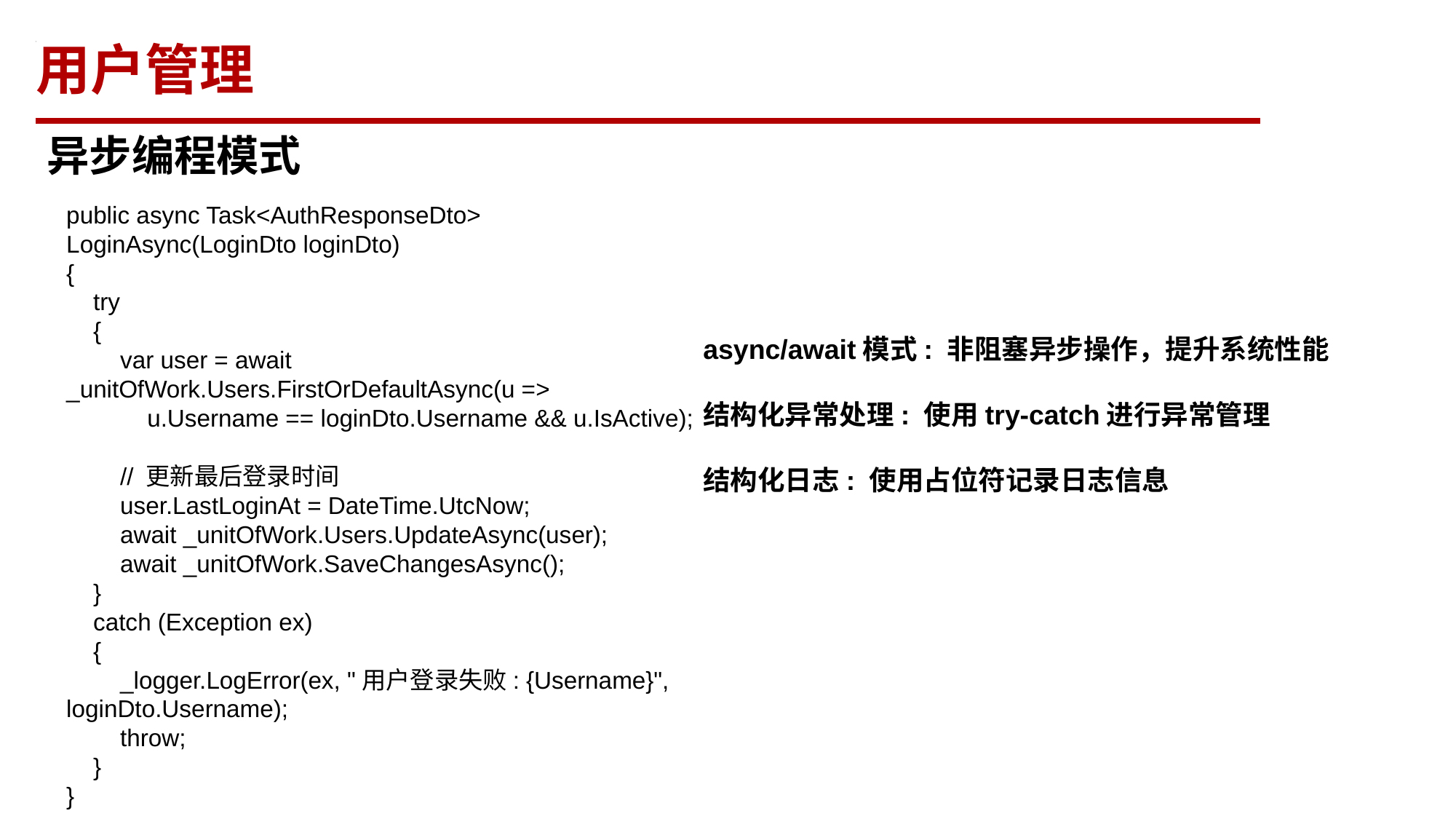

用户管理
T

异步编程模式
public async Task<AuthResponseDto> LoginAsync(LoginDto loginDto)
{
    try
    {
        var user = await _unitOfWork.Users.FirstOrDefaultAsync(u =>
            u.Username == loginDto.Username && u.IsActive);

        // 更新最后登录时间
        user.LastLoginAt = DateTime.UtcNow;
        await _unitOfWork.Users.UpdateAsync(user);
        await _unitOfWork.SaveChangesAsync();
    }
    catch (Exception ex)
    {
        _logger.LogError(ex, "用户登录失败: {Username}", loginDto.Username);
        throw;
    }
}
async/await模式: 非阻塞异步操作，提升系统性能

结构化异常处理: 使用try-catch进行异常管理

结构化日志: 使用占位符记录日志信息